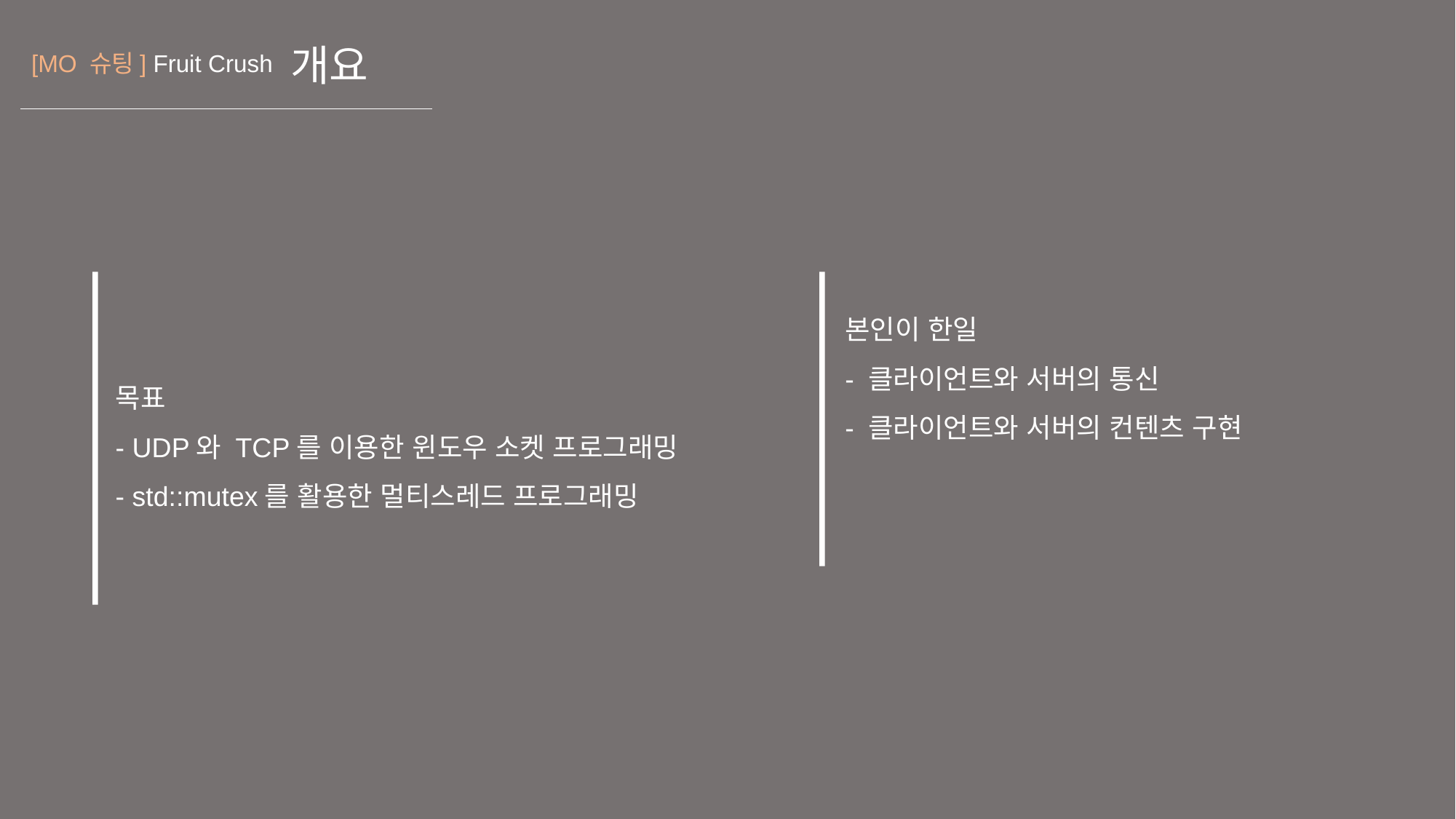

# 개요
[MO 슈팅] Fruit Crush

목표
- UDP와 TCP를 이용한 윈도우 소켓 프로그래밍
- std::mutex를 활용한 멀티스레드 프로그래밍

본인이 한일
- 클라이언트와 서버의 통신
- 클라이언트와 서버의 컨텐츠 구현